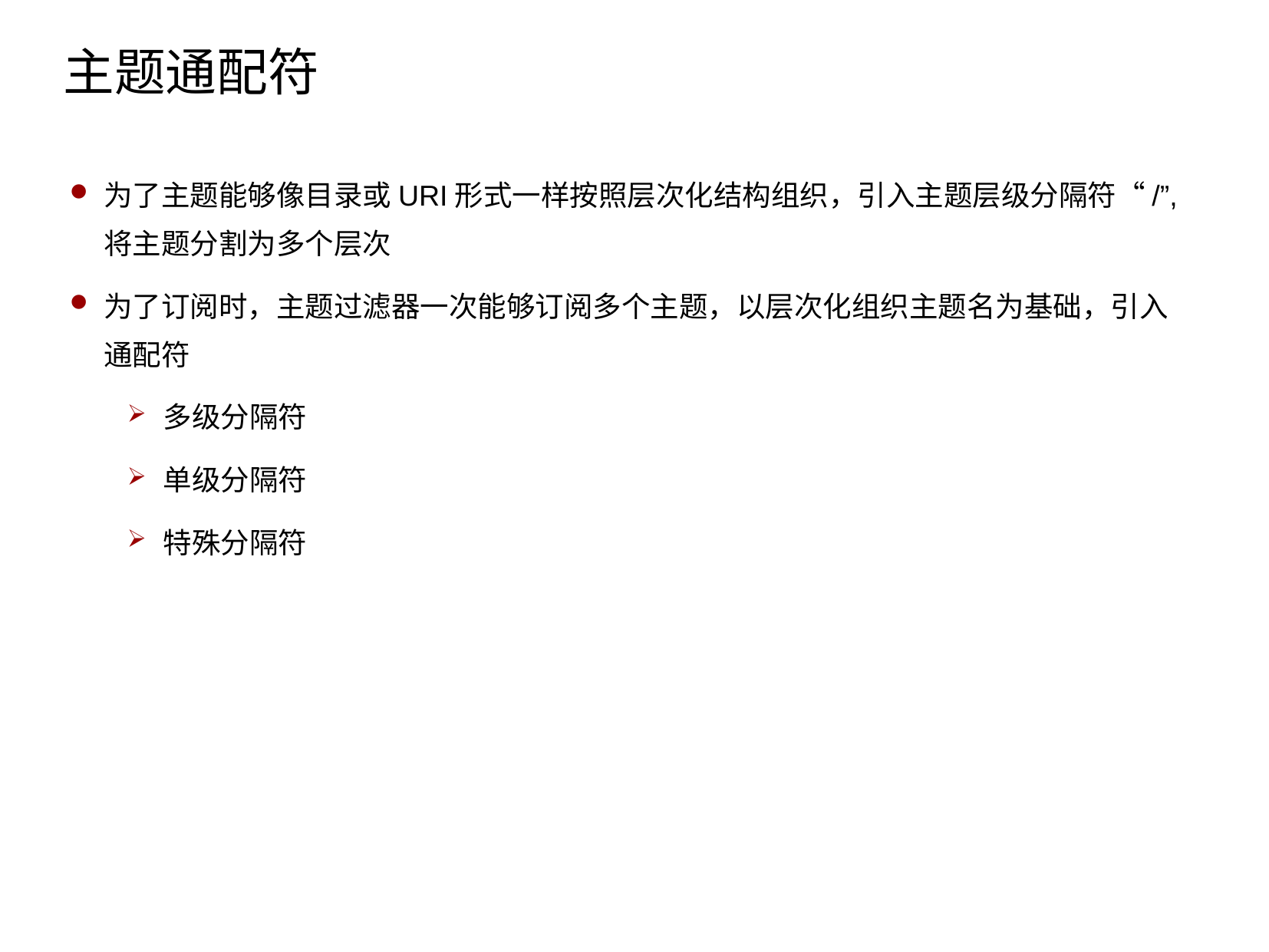

主题通配符
为了主题能够像目录或URI形式一样按照层次化结构组织，引入主题层级分隔符“/”,将主题分割为多个层次
为了订阅时，主题过滤器一次能够订阅多个主题，以层次化组织主题名为基础，引入通配符
多级分隔符
单级分隔符
特殊分隔符